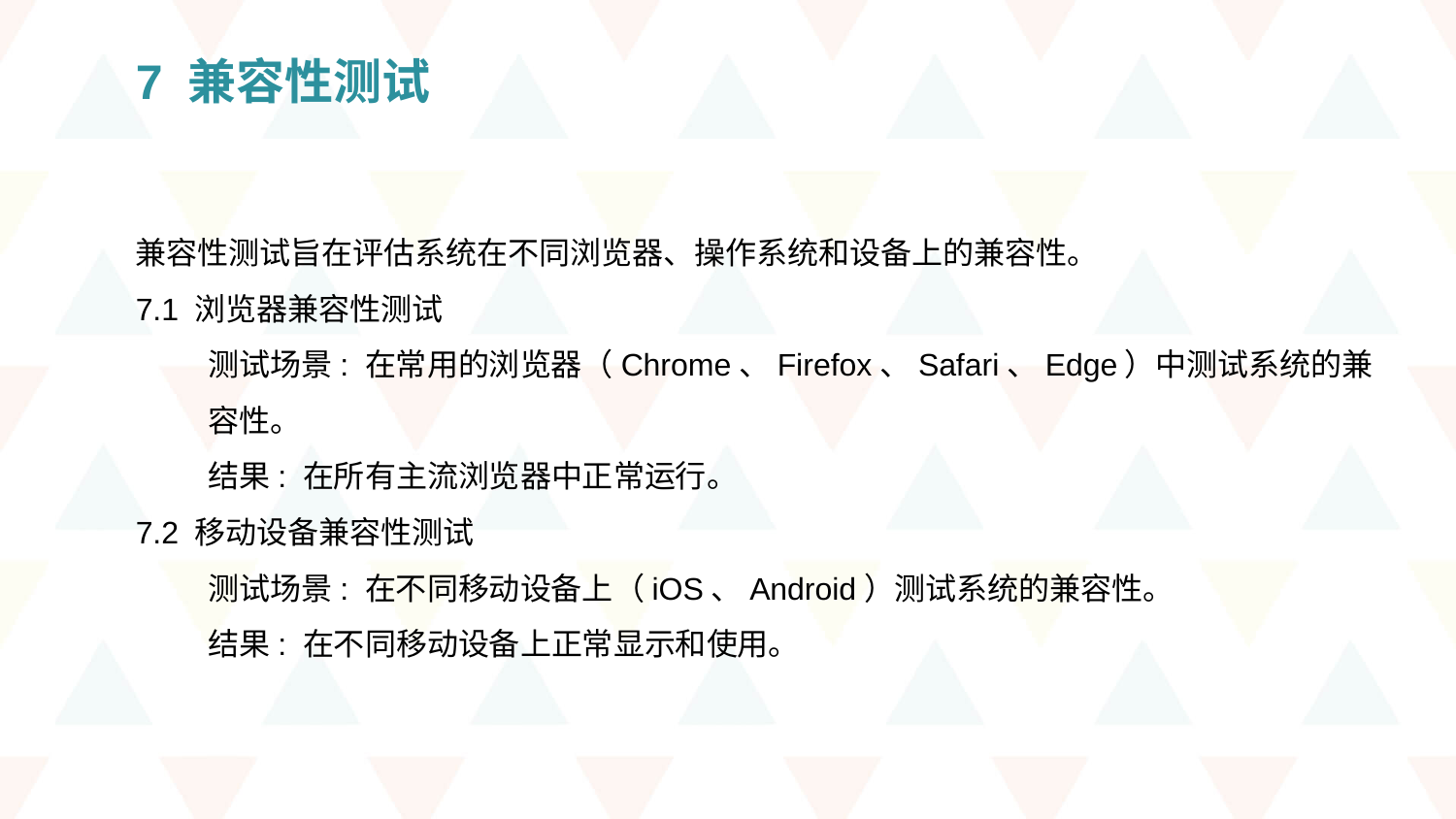

7 兼容性测试
兼容性测试旨在评估系统在不同浏览器、操作系统和设备上的兼容性。
7.1 浏览器兼容性测试
测试场景: 在常用的浏览器（Chrome、Firefox、Safari、Edge）中测试系统的兼容性。
结果: 在所有主流浏览器中正常运行。
7.2 移动设备兼容性测试
测试场景: 在不同移动设备上（iOS、Android）测试系统的兼容性。
结果: 在不同移动设备上正常显示和使用。